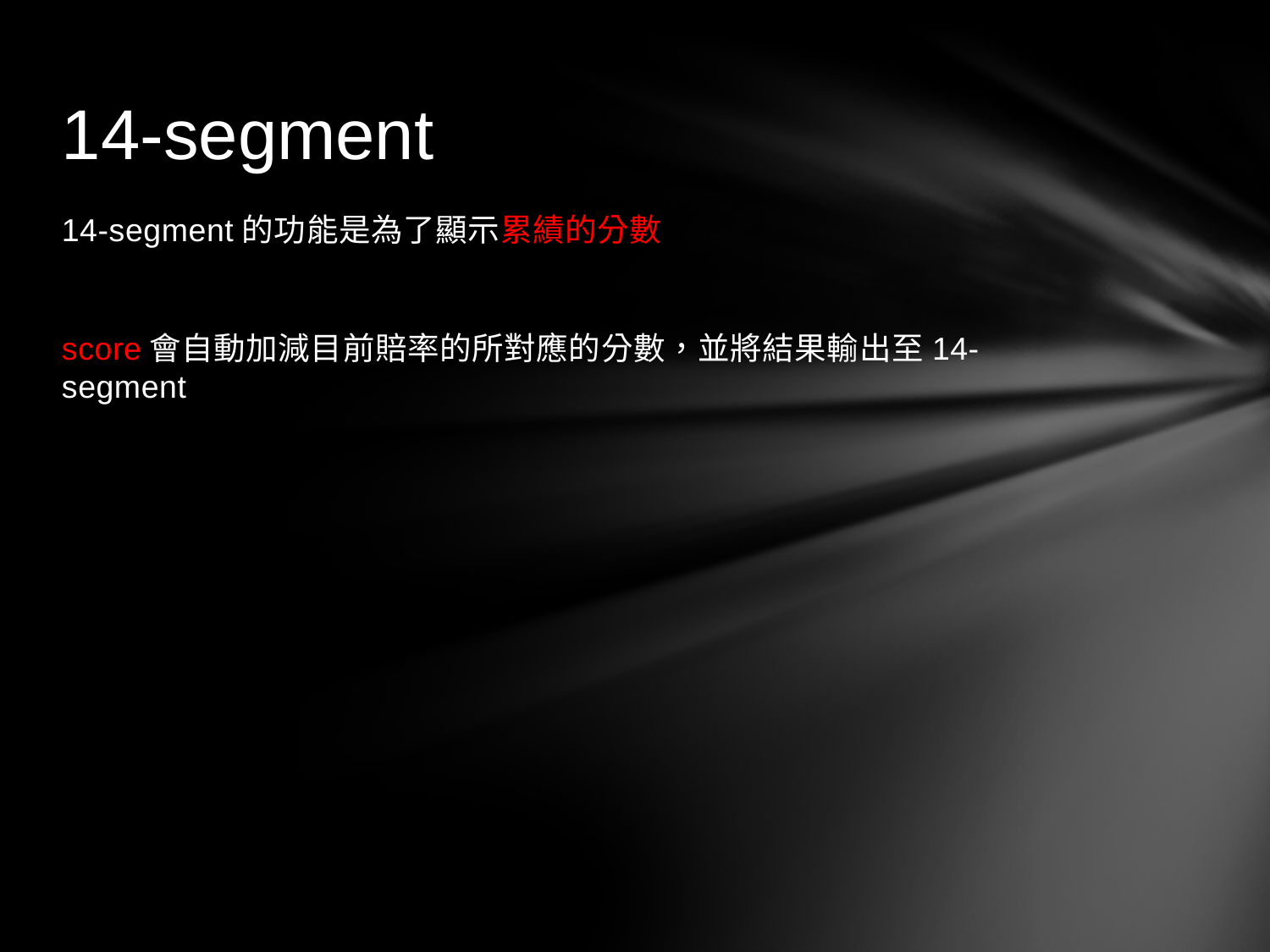

# 14-segment
14-segment的功能是為了顯示累績的分數

score會自動加減目前賠率的所對應的分數，並將結果輸出至14-segment